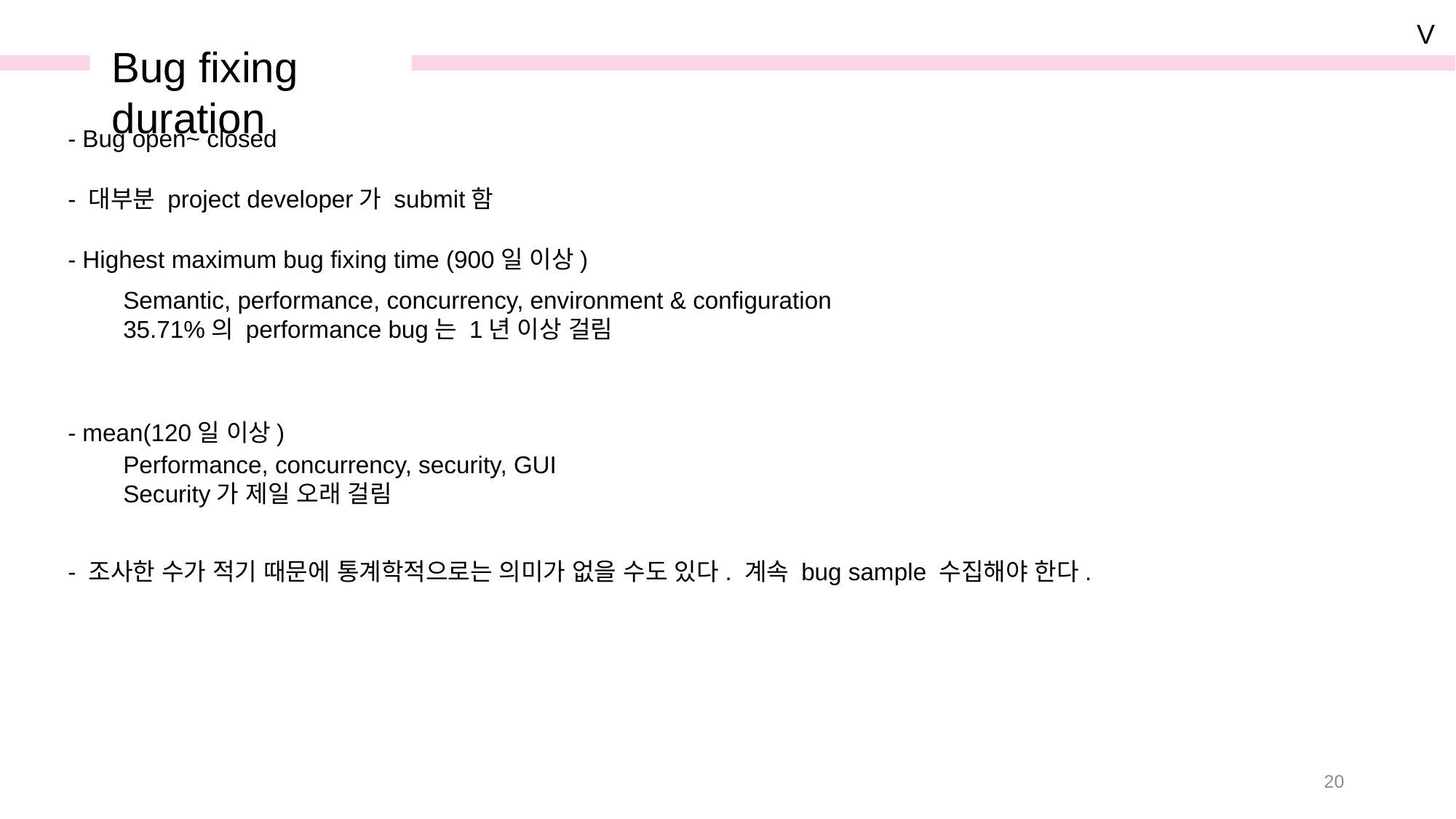

V
Bug fixing duration

- Bug open~ closed
- 대부분 project developer가 submit함
- Highest maximum bug fixing time (900일 이상)
Semantic, performance, concurrency, environment & configuration
35.71%의 performance bug는 1년 이상 걸림
- mean(120일 이상)
Performance, concurrency, security, GUI
Security가 제일 오래 걸림
- 조사한 수가 적기 때문에 통계학적으로는 의미가 없을 수도 있다. 계속 bug sample 수집해야 한다.
20